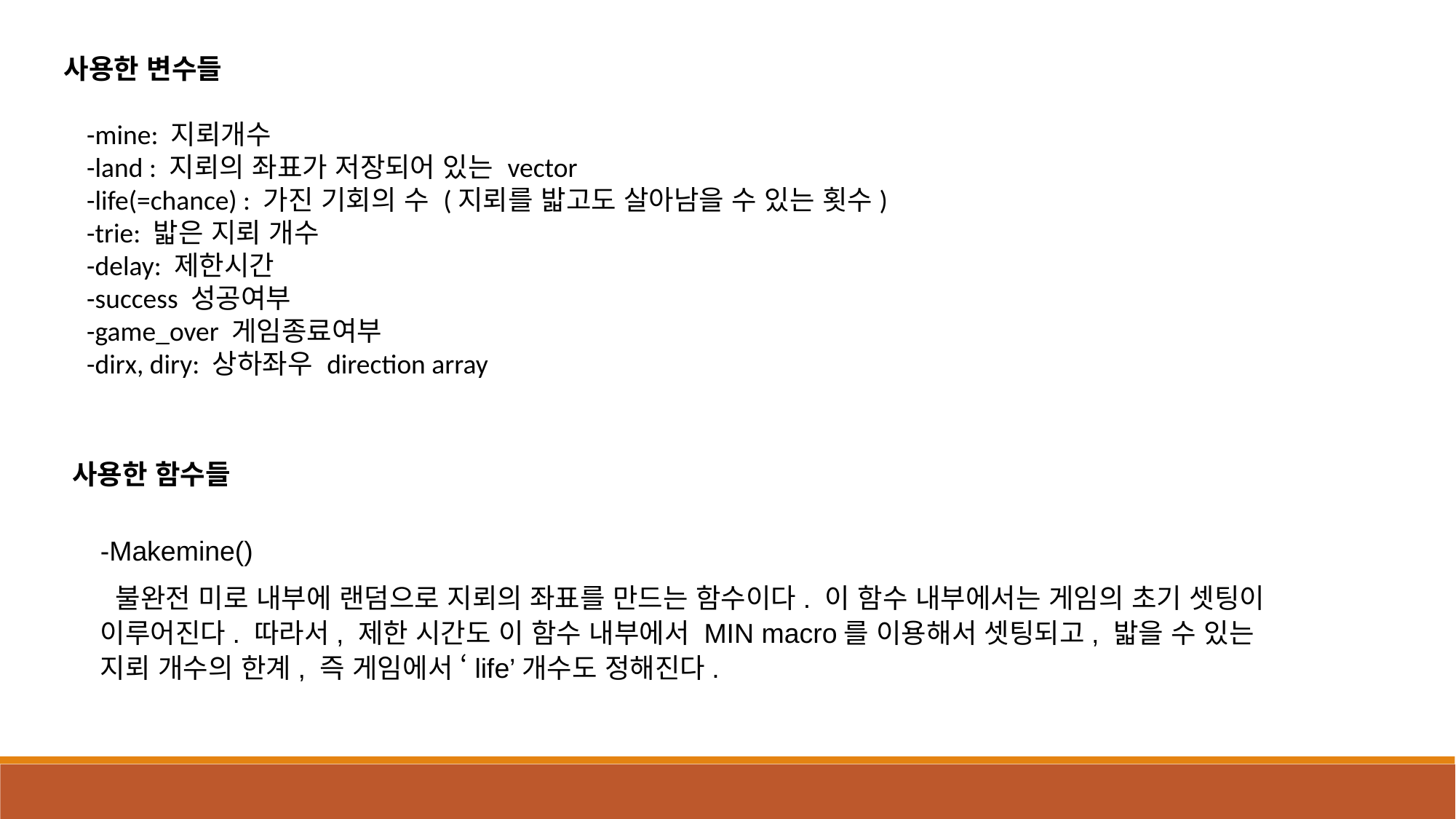

사용한 변수들
-mine: 지뢰개수
-land : 지뢰의 좌표가 저장되어 있는 vector
-life(=chance) : 가진 기회의 수 (지뢰를 밟고도 살아남을 수 있는 횟수)
-trie: 밟은 지뢰 개수
-delay: 제한시간
-success 성공여부
-game_over 게임종료여부
-dirx, diry: 상하좌우 direction array
사용한 함수들
-Makemine()
불완전 미로 내부에 랜덤으로 지뢰의 좌표를 만드는 함수이다. 이 함수 내부에서는 게임의 초기 셋팅이 이루어진다. 따라서, 제한 시간도 이 함수 내부에서 MIN macro를 이용해서 셋팅되고, 밟을 수 있는 지뢰 개수의 한계, 즉 게임에서 ‘life’개수도 정해진다.